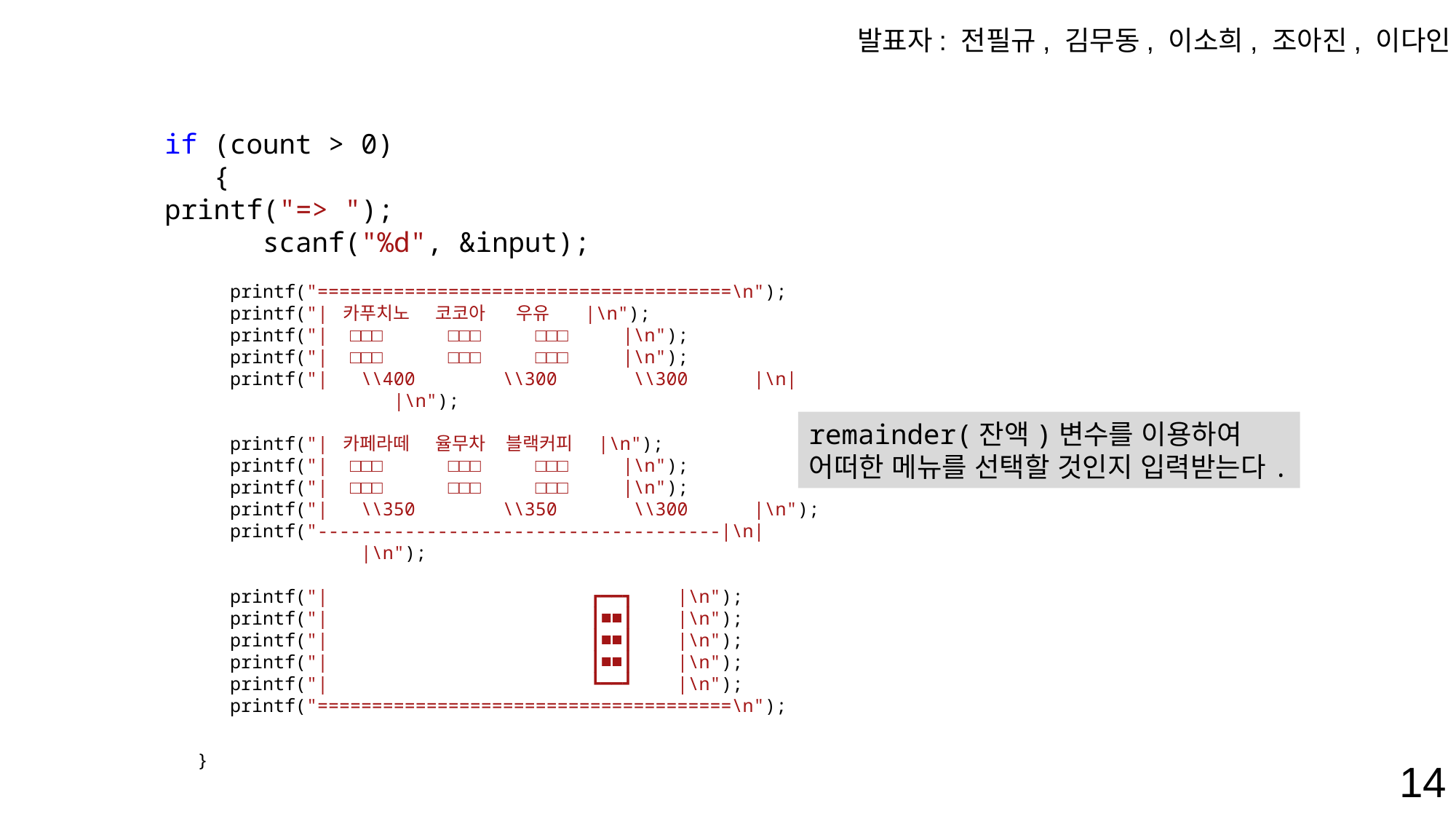

발표자: 전필규, 김무동, 이소희, 조아진, 이다인

if (count > 0)
   {
printf("=> ");
      scanf("%d", &input);

      printf("======================================\n");
      printf("| 카푸치노     코코아      우유      |\n");
      printf("|  □□□      □□□     □□□     |\n");
      printf("|  □□□      □□□     □□□     |\n");
      printf("|   \\400        \\300       \\300      |\n|                                    |\n");

      printf("| 카페라떼     율무차    블랙커피    |\n");
      printf("|  □□□      □□□     □□□     |\n");
      printf("|  □□□      □□□     □□□     |\n");
      printf("|   \\350        \\350       \\300      |\n");
      printf("-------------------------------------|\n|                                    |\n");

      printf("|                        ┏━━┓    |\n");
      printf("|                        ┃■■┃    |\n");
      printf("|                        ┃■■┃    |\n");
      printf("|                        ┃■■┃    |\n");
      printf("|                        ┗━━┛    |\n");
      printf("======================================\n");

   }

remainder(잔액)변수를 이용하여
어떠한 메뉴를 선택할 것인지 입력받는다.
14